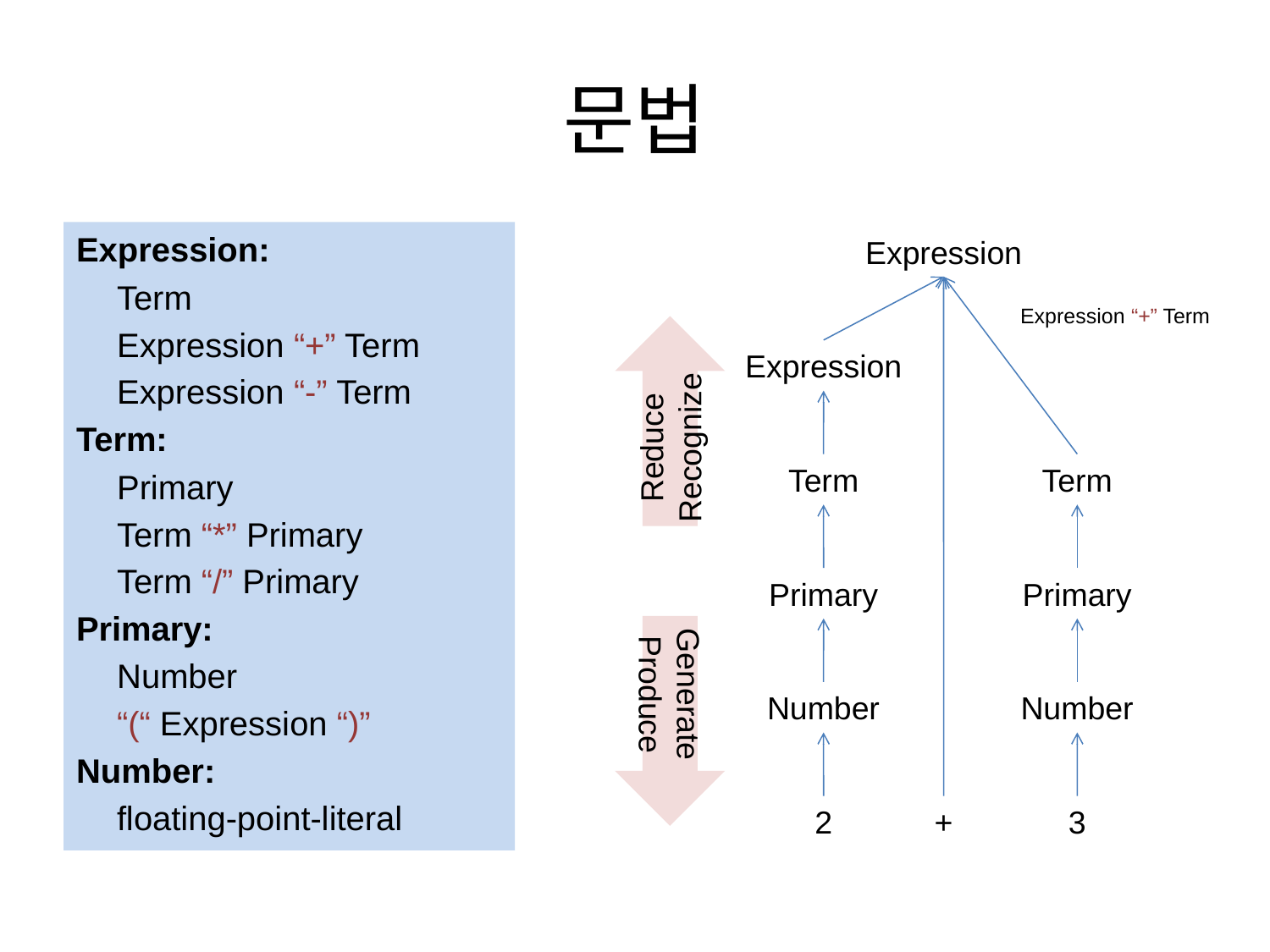

# 문법
Expression:
	Term
	Expression “+” Term
	Expression “-” Term
Term:
	Primary
	Term “*” Primary
	Term “/” Primary
Primary:
	Number
	“(“ Expression “)”
Number:
	floating-point-literal
Expression
Expression “+” Term

Expression
Reduce
Recognize
Term
Term
Primary
Primary

Generate
Produce
Number
Number
2
+
3